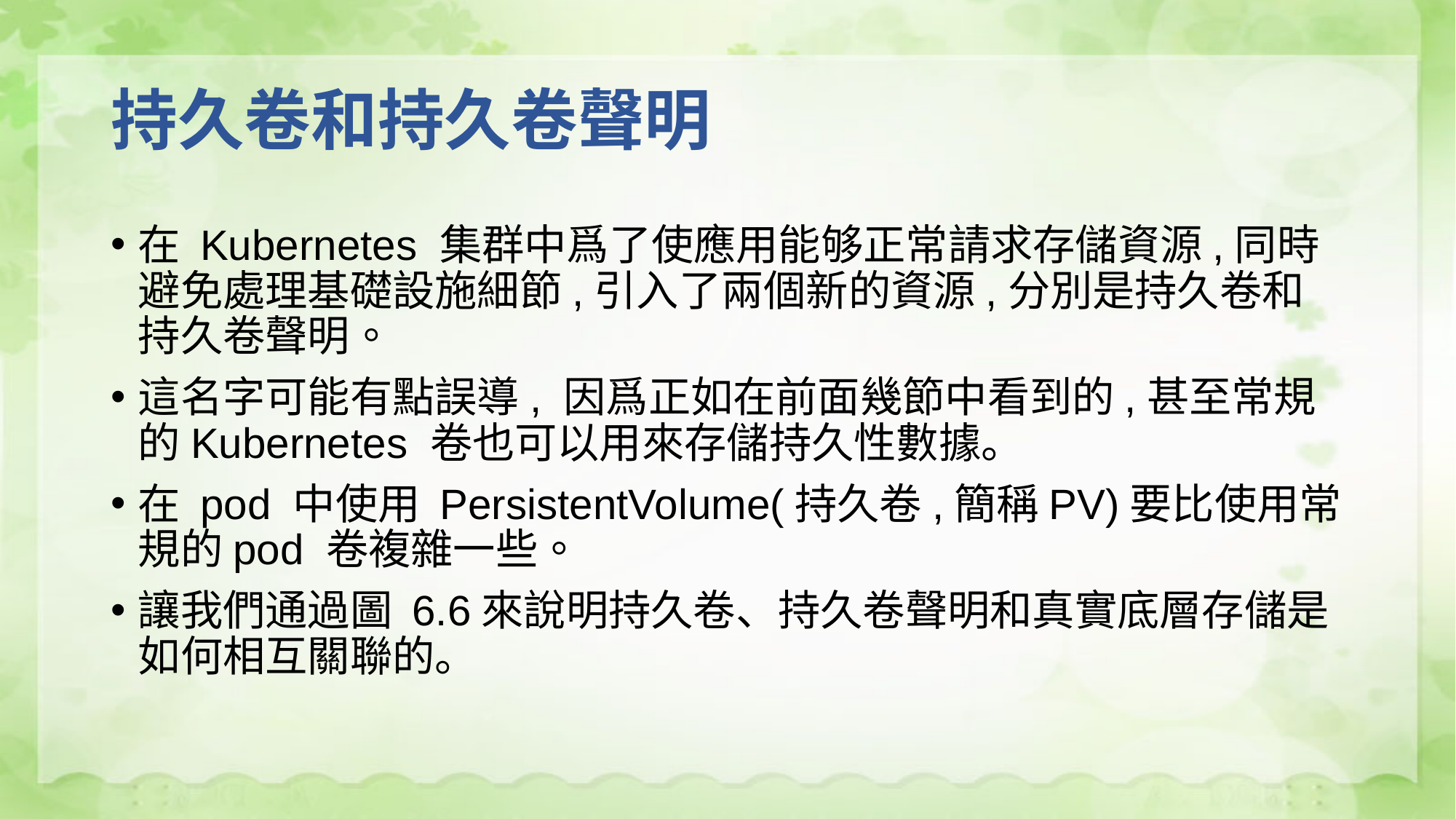

# 持久卷和持久卷聲明
在 Kubernetes 集群中爲了使應用能够正常請求存儲資源,同時避免處理基礎設施細節,引入了兩個新的資源,分別是持久卷和持久卷聲明。
這名字可能有點誤導, 因爲正如在前面幾節中看到的,甚至常規的Kubernetes 卷也可以用來存儲持久性數據。
在 pod 中使用 PersistentVolume(持久卷,簡稱PV)要比使用常規的pod 卷複雜一些。
讓我們通過圖 6.6來說明持久卷、持久卷聲明和真實底層存儲是如何相互關聯的。